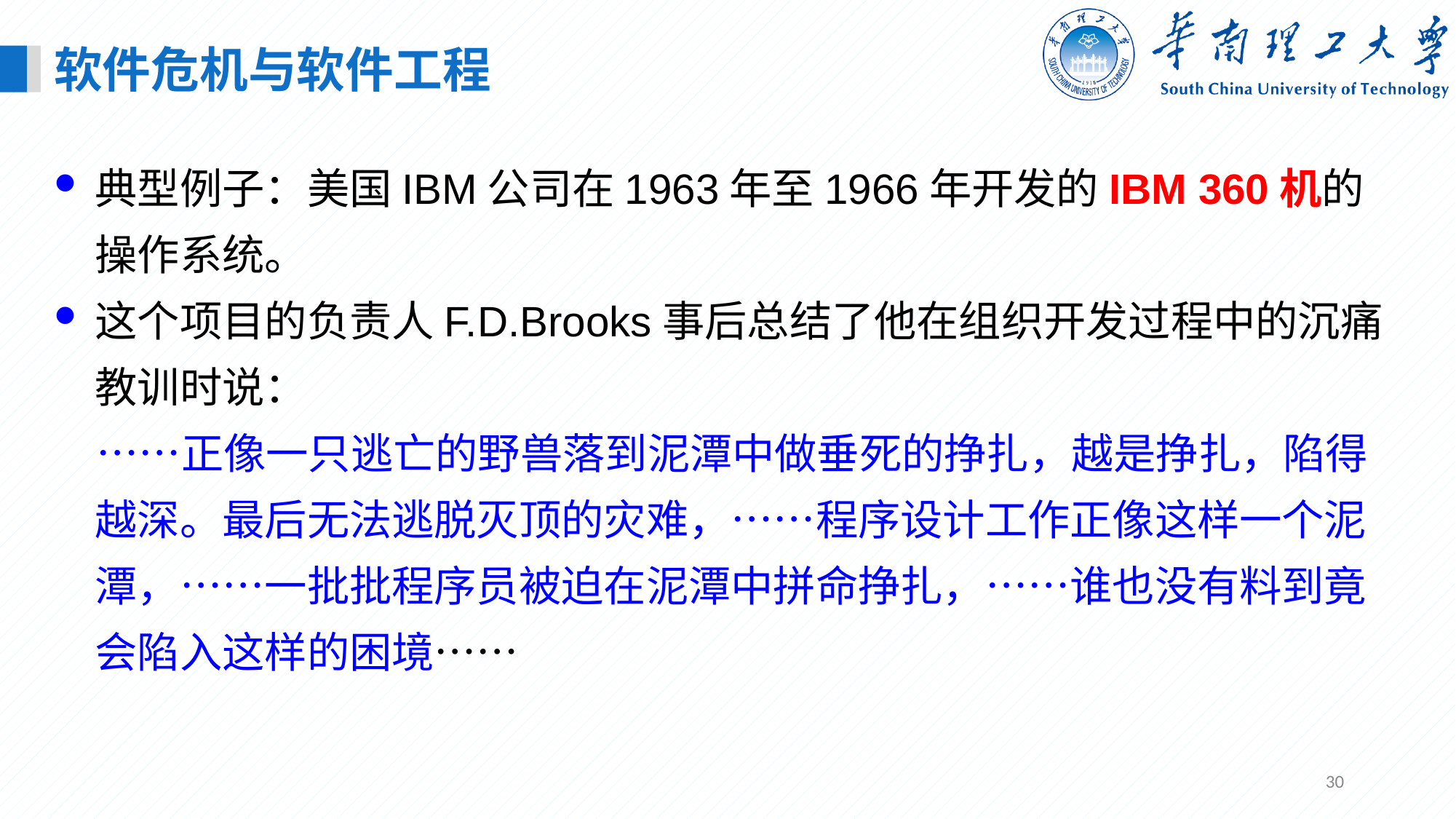

软件危机与软件工程
典型例子：美国IBM公司在1963年至1966年开发的IBM 360机的操作系统。
这个项目的负责人F.D.Brooks事后总结了他在组织开发过程中的沉痛教训时说：
　……正像一只逃亡的野兽落到泥潭中做垂死的挣扎，越是挣扎，陷得越深。最后无法逃脱灭顶的灾难，……程序设计工作正像这样一个泥潭，……一批批程序员被迫在泥潭中拼命挣扎，……谁也没有料到竟会陷入这样的困境……
30